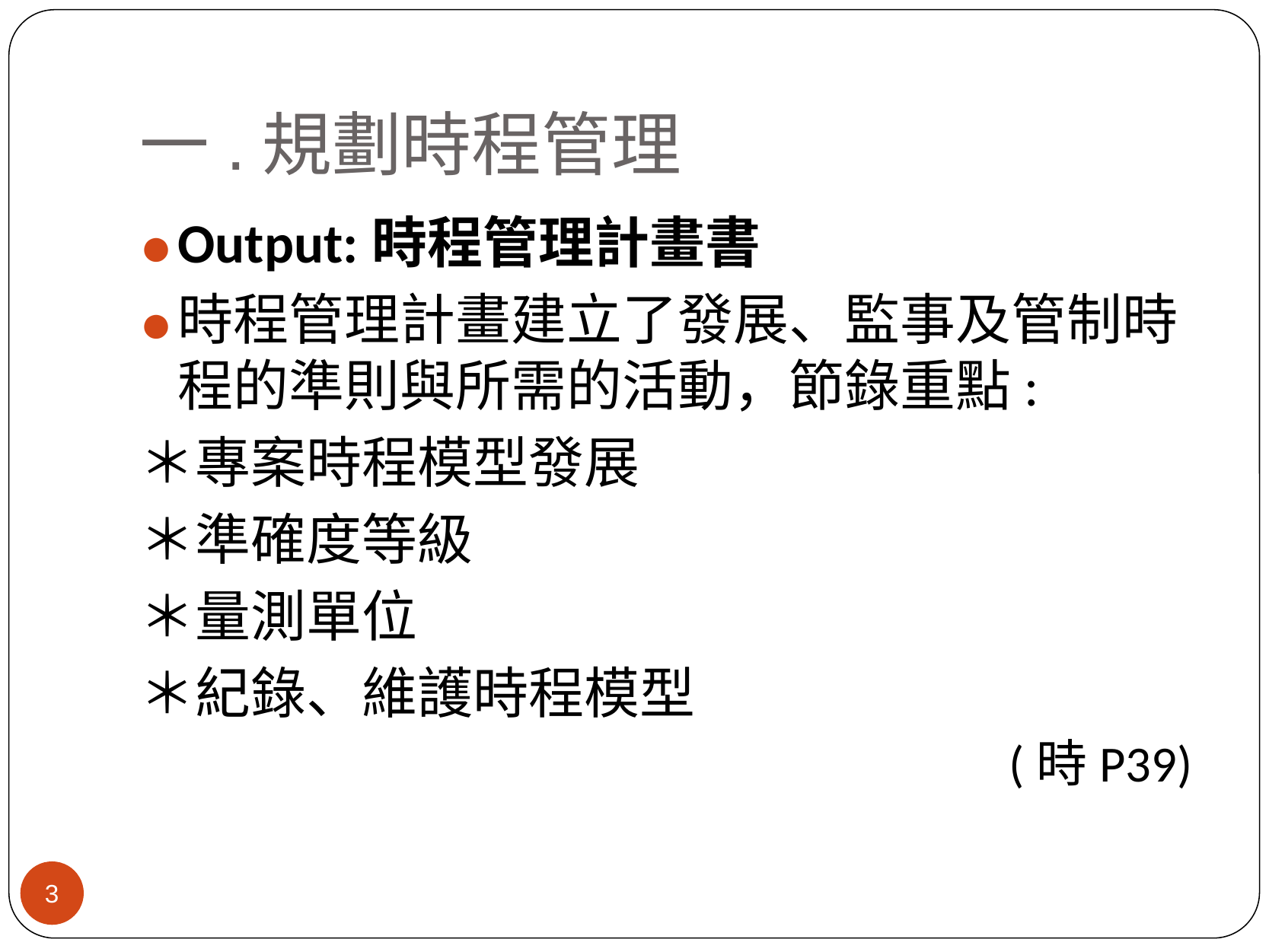

# 一.規劃時程管理
Output:時程管理計畫書
時程管理計畫建立了發展、監事及管制時程的準則與所需的活動，節錄重點:
＊專案時程模型發展
＊準確度等級
＊量測單位
＊紀錄、維護時程模型
(時P39)

3